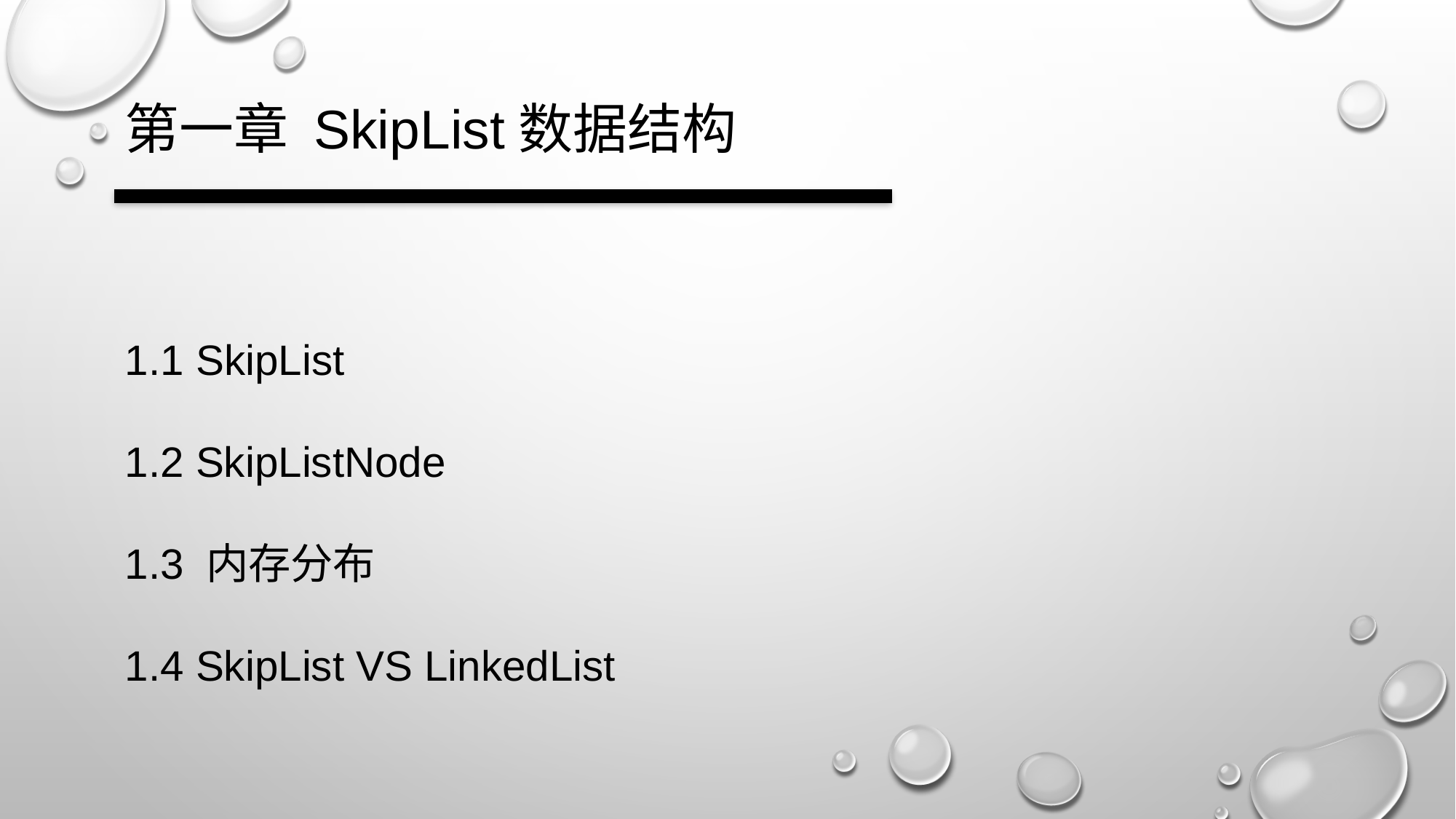

第一章 SkipList数据结构
1.1 SkipList
1.2 SkipListNode
1.3 内存分布
1.4 SkipList VS LinkedList